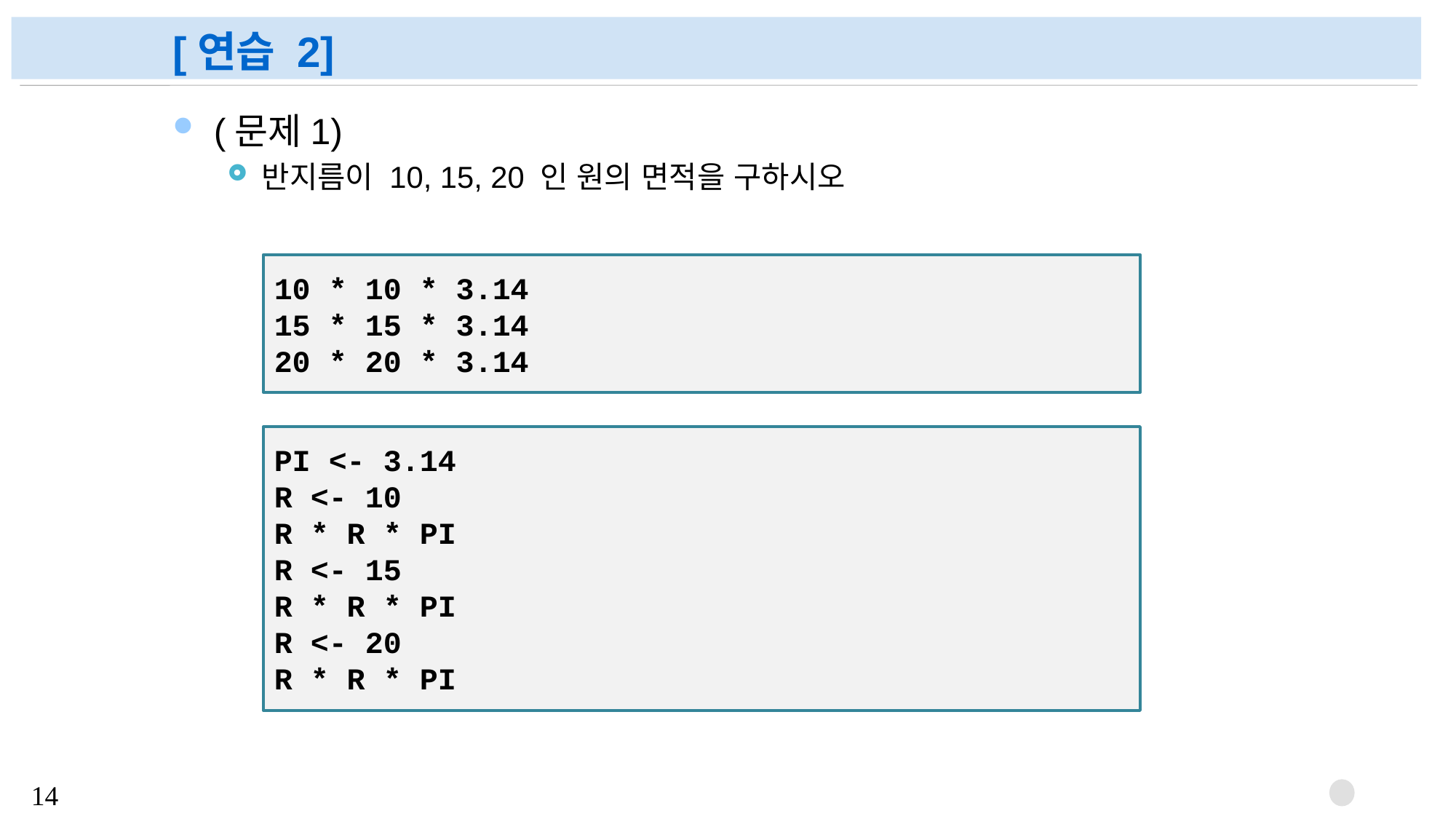

# [연습 2]
(문제1)
반지름이 10, 15, 20 인 원의 면적을 구하시오

10 * 10 * 3.14
15 * 15 * 3.14
20 * 20 * 3.14
PI <- 3.14
R <- 10
R * R * PI
R <- 15
R * R * PI
R <- 20
R * R * PI